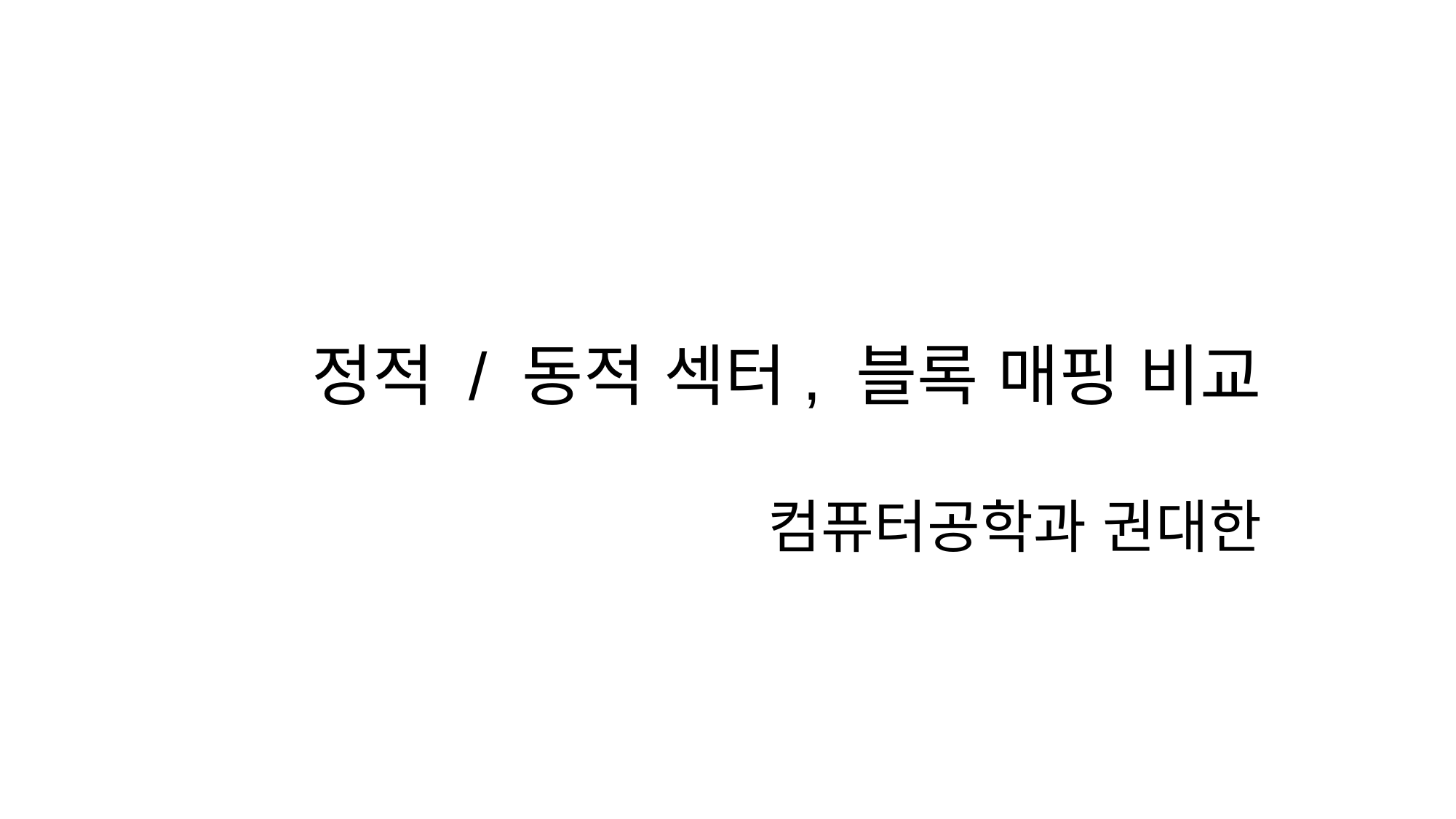

# 정적 / 동적 섹터, 블록 매핑 비교
컴퓨터공학과 권대한